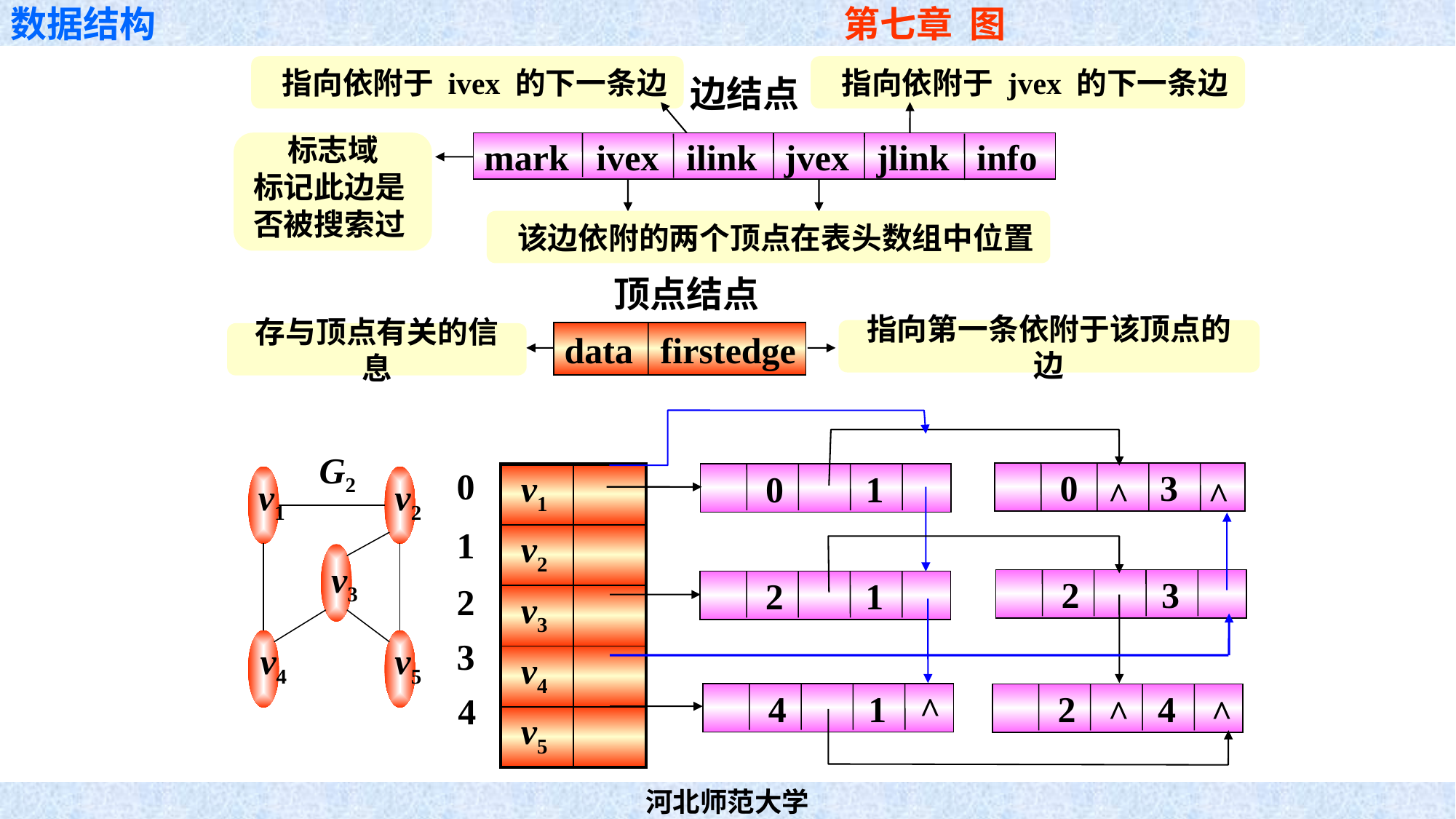

指向依附于 ivex 的下一条边

 指向依附于 jvex 的下一条边

边结点
mark   ivex   ilink   jvex   jlink   info

 标志域
标记此边是
否被搜索过

 该边依附的两个顶点在表头数组中位置
顶点结点
data   firstedge

指向第一条依附于该顶点的边
存与顶点有关的信息

G2

v1
v2

v3

v4
v5
0
1
2
3
4
      0         3

      0         1

| v1 |  |
| --- | --- |
| v2 |  |
| v3 |  |
| v4 |  |
| v5 |  |
^
^

      2         3

      2         1

^
      4         1

      2         4

^
^